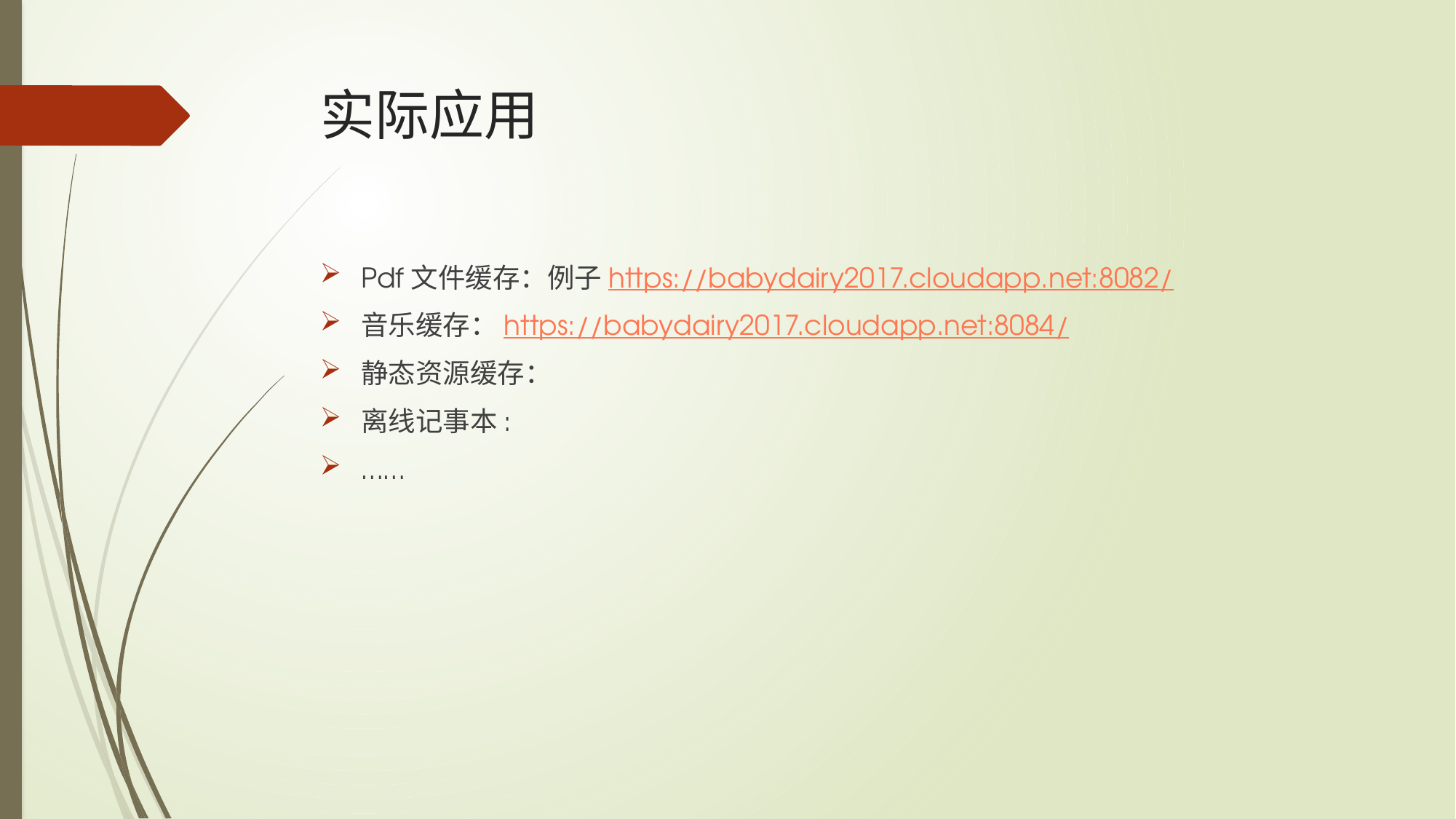

# 实际应用
Pdf文件缓存：例子https://babydairy2017.cloudapp.net:8082/
音乐缓存：https://babydairy2017.cloudapp.net:8084/
静态资源缓存：
离线记事本:
……